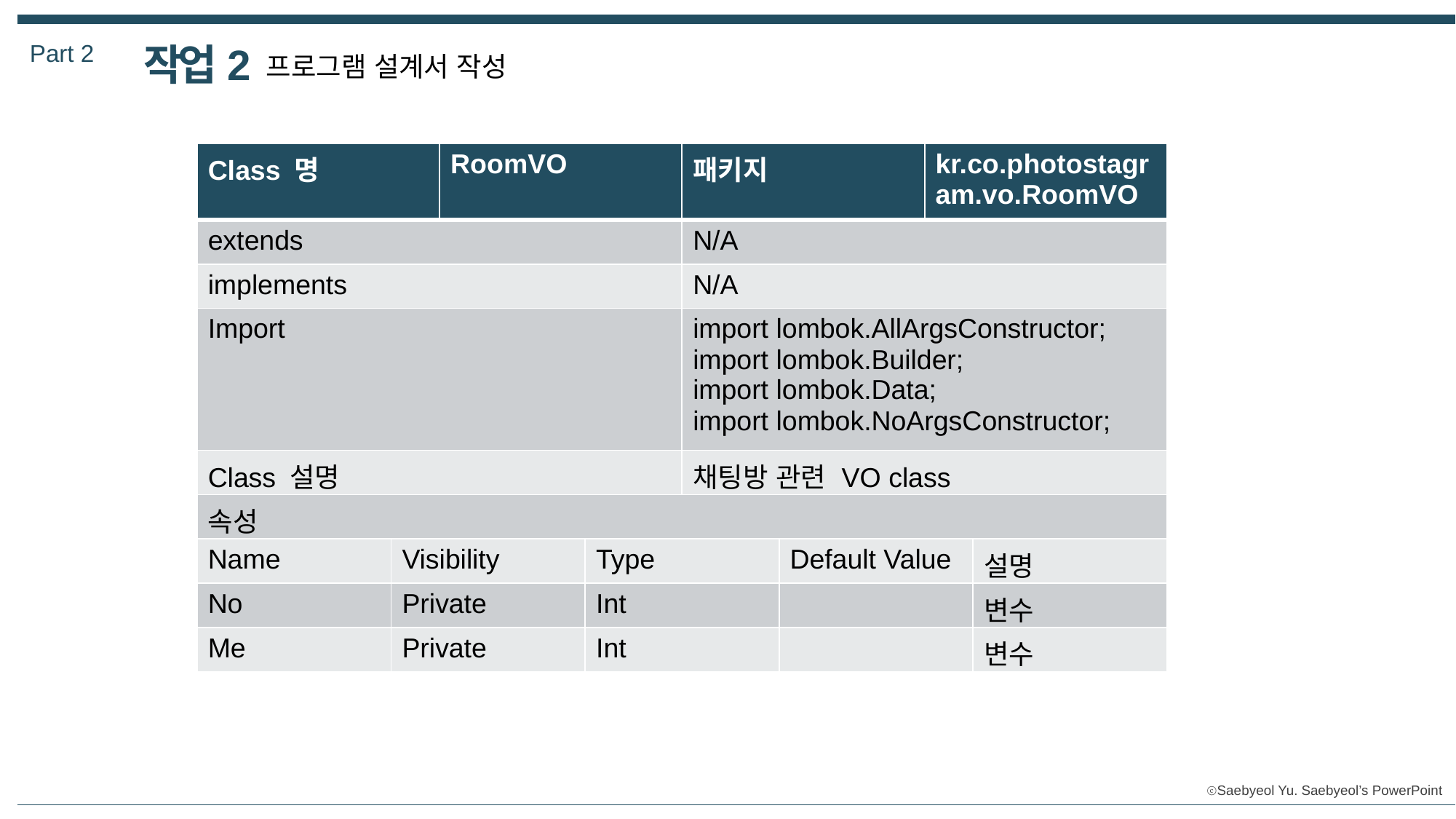

Part 2
작업2
프로그램 설계서 작성
| Class 명 |  | RoomVO |  | 패키지 |  | kr.co.photostagram.vo.RoomVO |  |
| --- | --- | --- | --- | --- | --- | --- | --- |
| extends |  |  |  | N/A |  |  |  |
| implements |  |  |  | N/A |  |  |  |
| Import |  |  |  | import lombok.AllArgsConstructor; import lombok.Builder; import lombok.Data; import lombok.NoArgsConstructor; |  |  |  |
| Class 설명 |  |  |  | 채팅방 관련 VO class |  |  |  |
| 속성 |  |  |  |  |  |  |  |
| Name | Visibility |  | Type |  | Default Value |  | 설명 |
| No | Private |  | Int |  |  |  | 변수 |
| Me | Private |  | Int |  |  |  | 변수 |
예제 입력
5
예제 출력
*
**
***
****
*****
예제 입력
3
예제 출력
*
**
***
3, 내용을 입력하세요